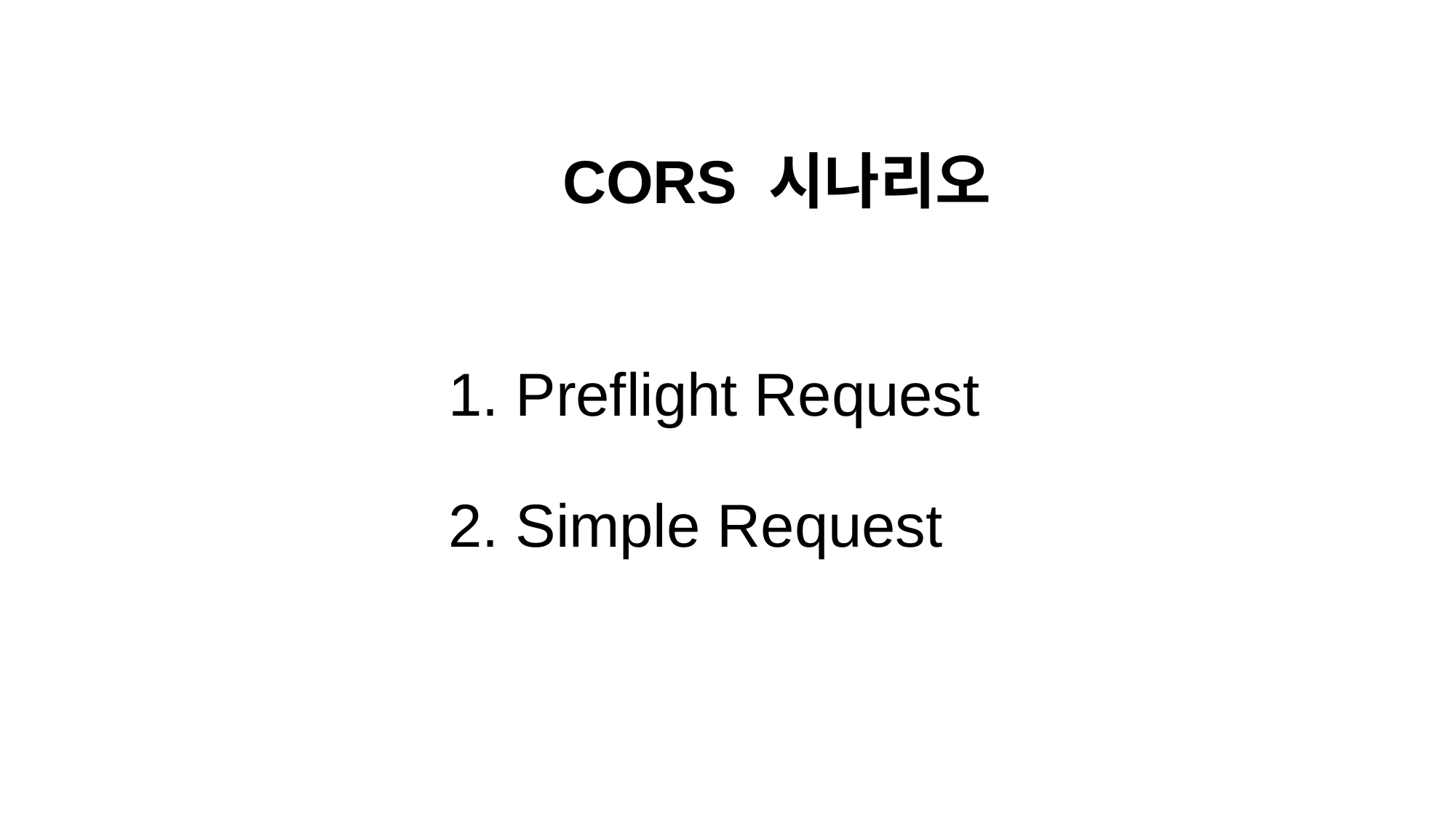

# CORS 시나리오
1. Preflight Request

2. Simple Request